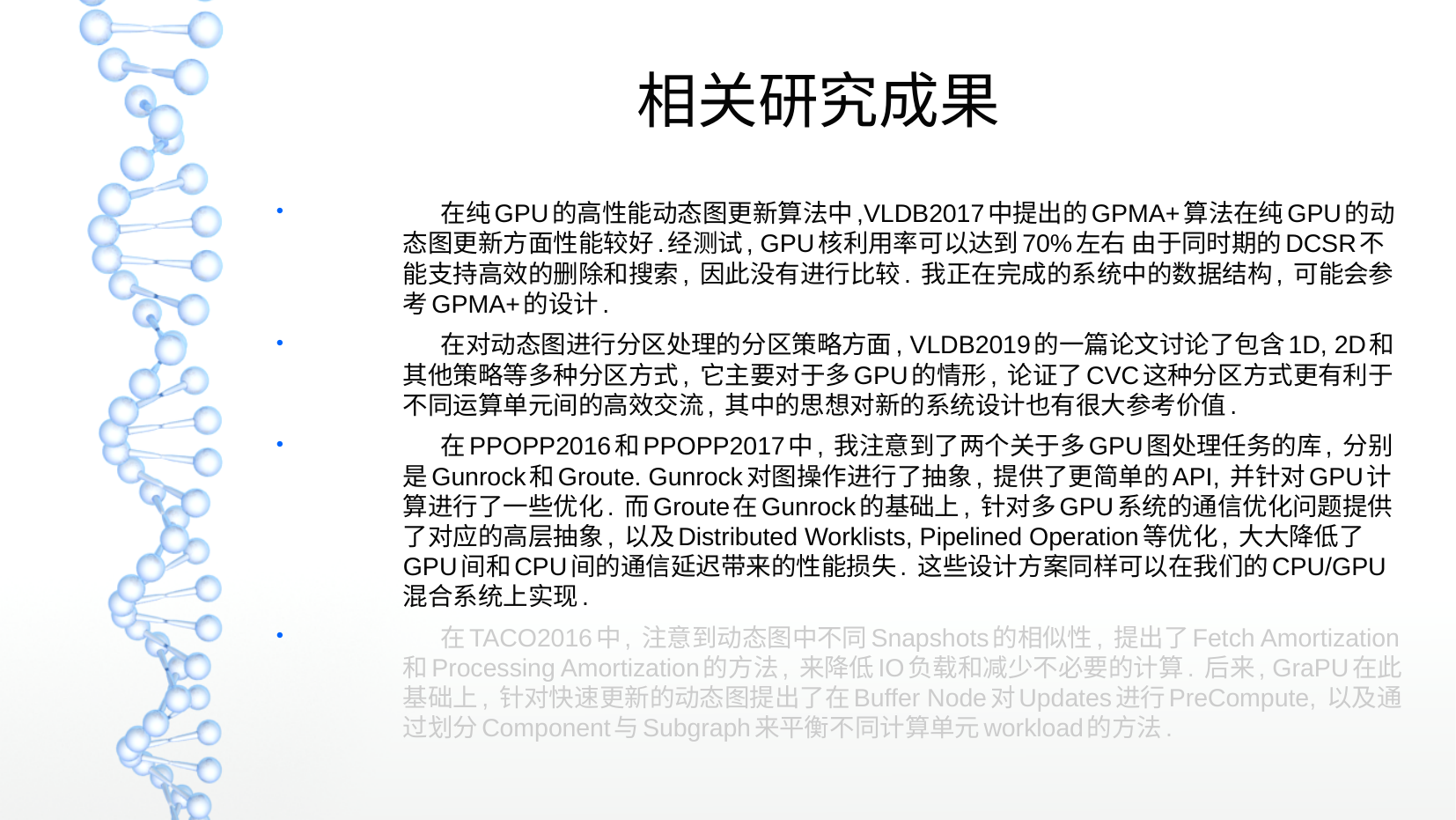

相关研究成果
      在纯GPU的高性能动态图更新算法中,VLDB2017中提出的GPMA+算法在纯GPU的动态图更新方面性能较好.经测试, GPU核利用率可以达到70%左右 由于同时期的DCSR不能支持高效的删除和搜索, 因此没有进行比较. 我正在完成的系统中的数据结构, 可能会参考GPMA+的设计.
      在对动态图进行分区处理的分区策略方面, VLDB2019的一篇论文讨论了包含1D, 2D和其他策略等多种分区方式, 它主要对于多GPU的情形, 论证了CVC这种分区方式更有利于不同运算单元间的高效交流, 其中的思想对新的系统设计也有很大参考价值.
      在PPOPP2016和PPOPP2017中, 我注意到了两个关于多GPU图处理任务的库, 分别是Gunrock和Groute. Gunrock对图操作进行了抽象, 提供了更简单的API, 并针对GPU计算进行了一些优化. 而Groute在Gunrock的基础上, 针对多GPU系统的通信优化问题提供了对应的高层抽象, 以及Distributed Worklists, Pipelined Operation等优化, 大大降低了GPU间和CPU间的通信延迟带来的性能损失. 这些设计方案同样可以在我们的CPU/GPU混合系统上实现.
      在TACO2016中, 注意到动态图中不同Snapshots的相似性, 提出了Fetch Amortization和Processing Amortization的方法, 来降低IO负载和减少不必要的计算. 后来, GraPU在此基础上, 针对快速更新的动态图提出了在Buffer Node对Updates进行PreCompute, 以及通过划分Component与Subgraph来平衡不同计算单元workload的方法.